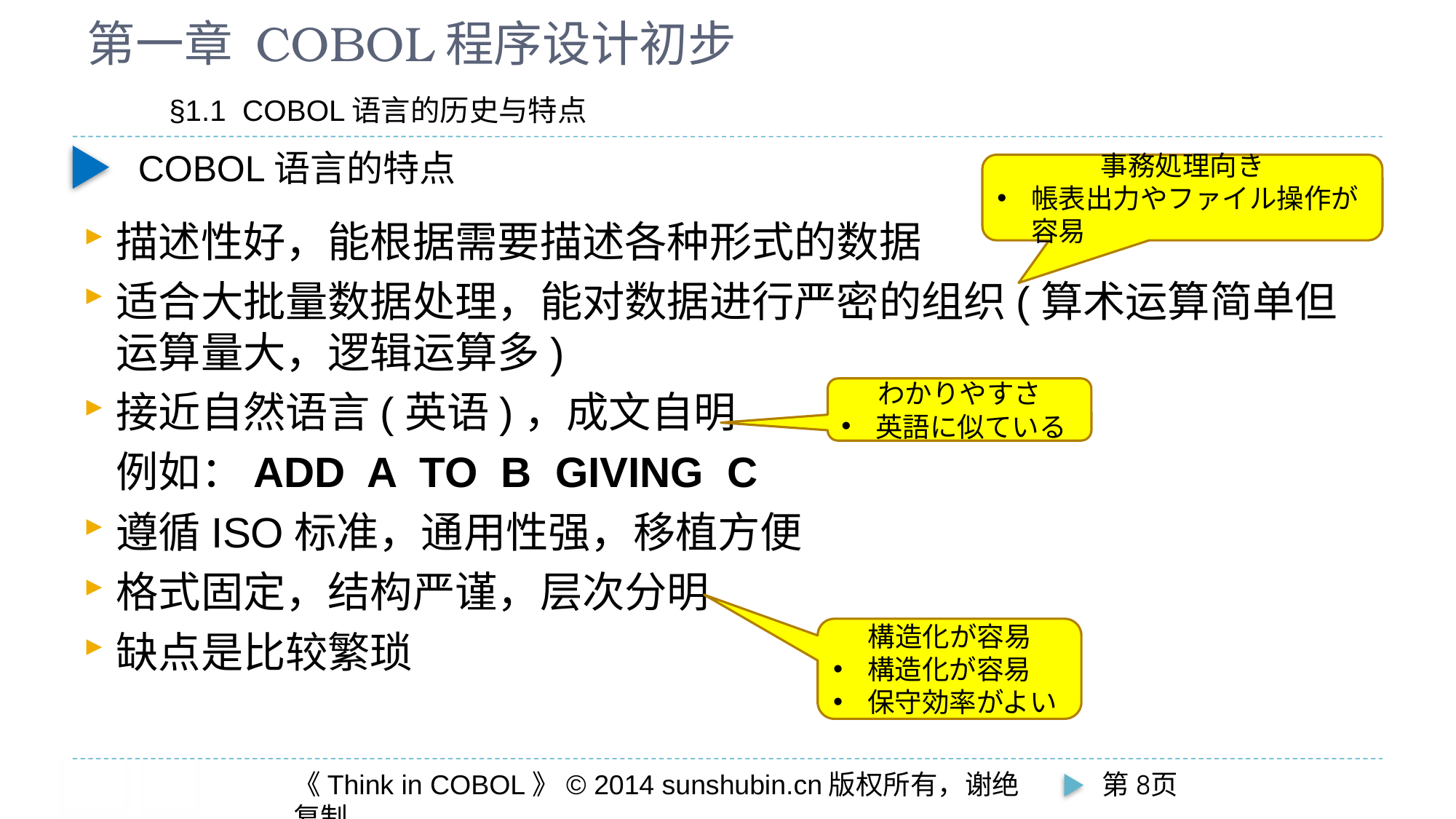

# 第一章 COBOL程序设计初步
§1.1  COBOL语言的历史与特点
COBOL语言的特点

事務処理向き
帳表出力やファイル操作が容易
描述性好，能根据需要描述各种形式的数据
适合大批量数据处理，能对数据进行严密的组织(算术运算简单但运算量大，逻辑运算多)
接近自然语言(英语)，成文自明
	例如：ADD  A  TO  B  GIVING  C
遵循ISO标准，通用性强，移植方便
格式固定，结构严谨，层次分明
缺点是比较繁琐

わかりやすさ
英語に似ている
構造化が容易
構造化が容易
保守効率がよい